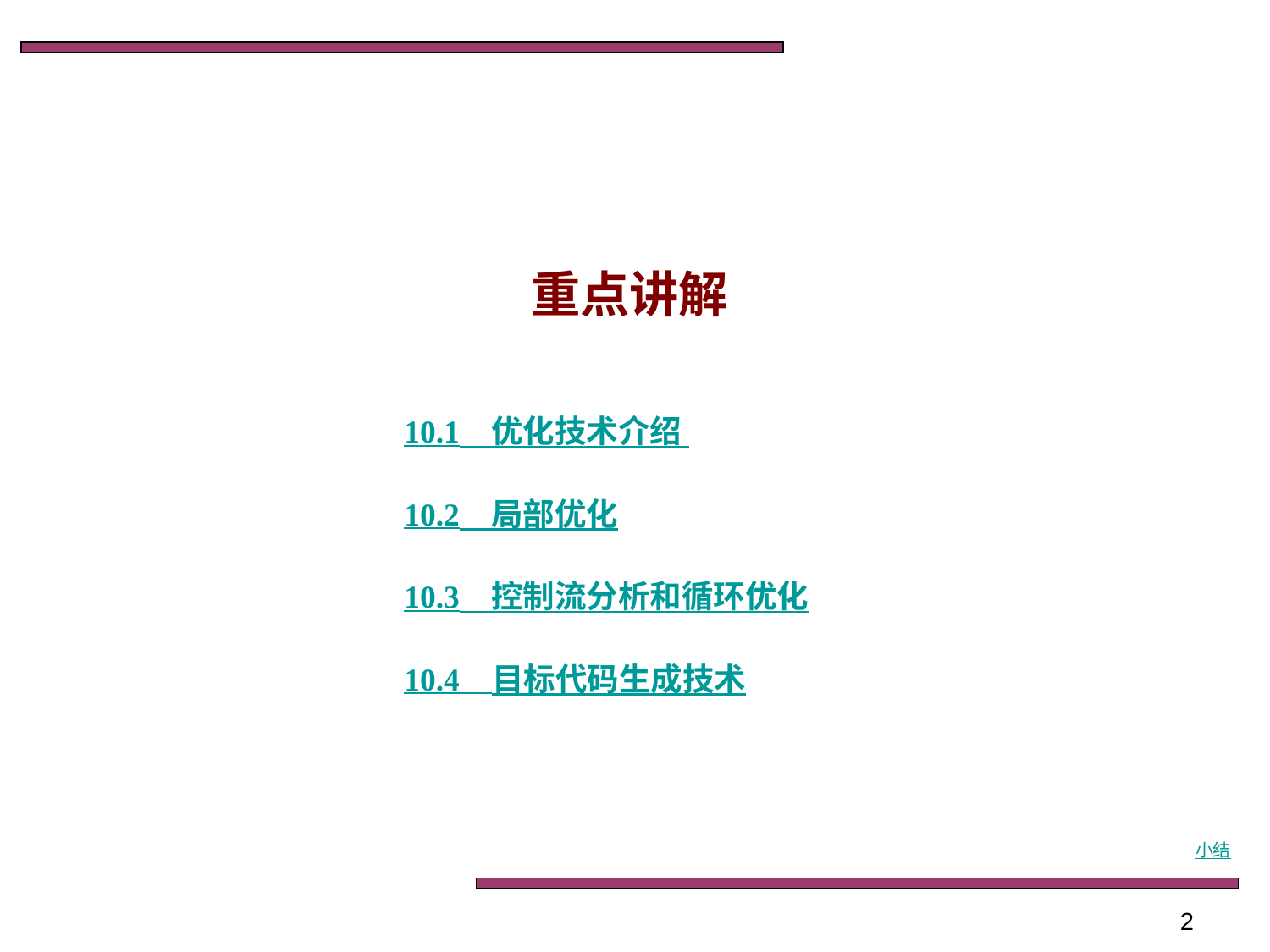

重点讲解
10.1　优化技术介绍
10.2　局部优化
10.3　控制流分析和循环优化
10.4    目标代码生成技术
小结
2